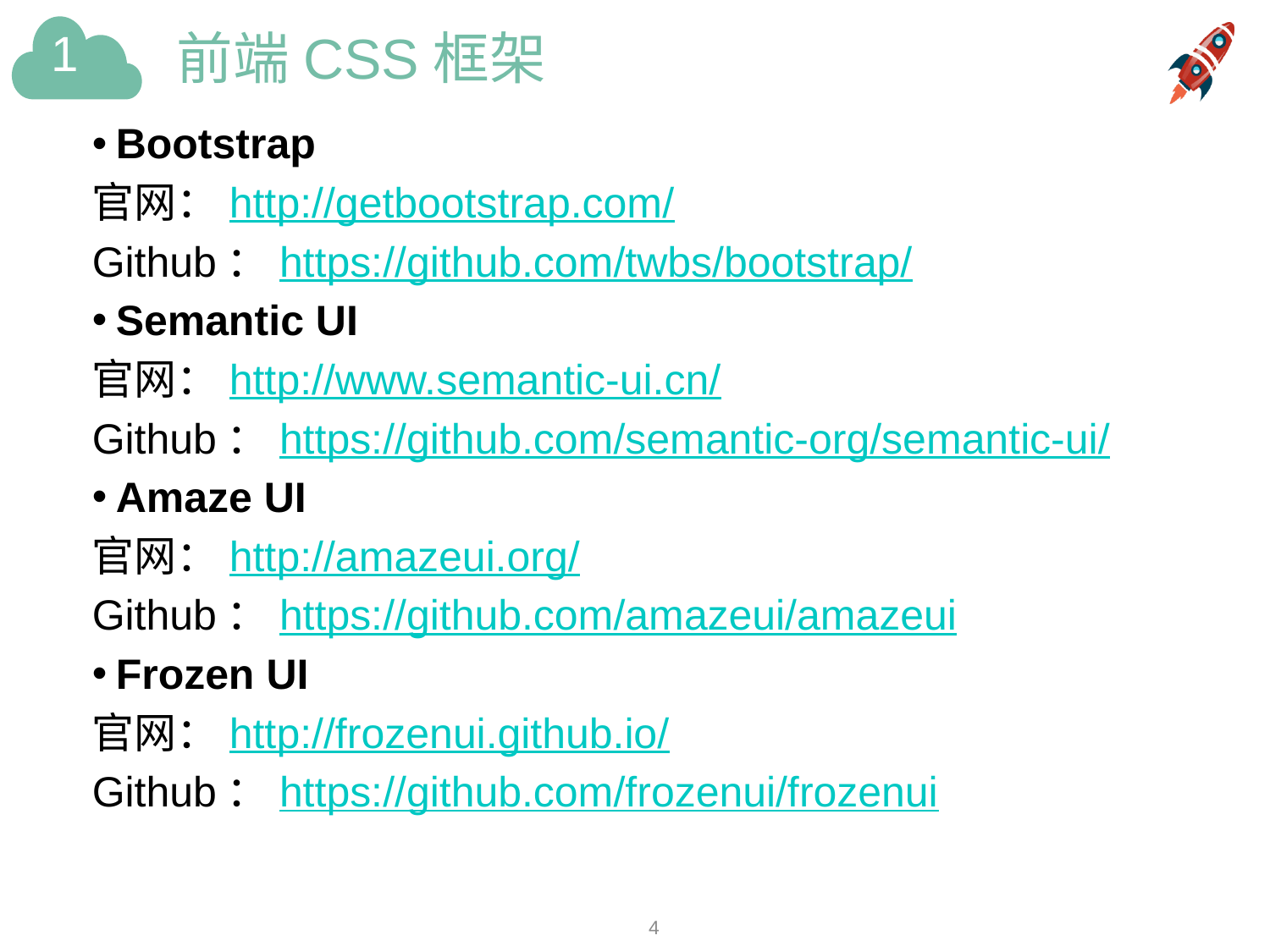

# 前端CSS框架
Bootstrap
官网：http://getbootstrap.com/
Github：https://github.com/twbs/bootstrap/
Semantic UI
官网：http://www.semantic-ui.cn/
Github：https://github.com/semantic-org/semantic-ui/
Amaze UI
官网：http://amazeui.org/
Github：https://github.com/amazeui/amazeui
Frozen UI
官网：http://frozenui.github.io/
Github：https://github.com/frozenui/frozenui

4